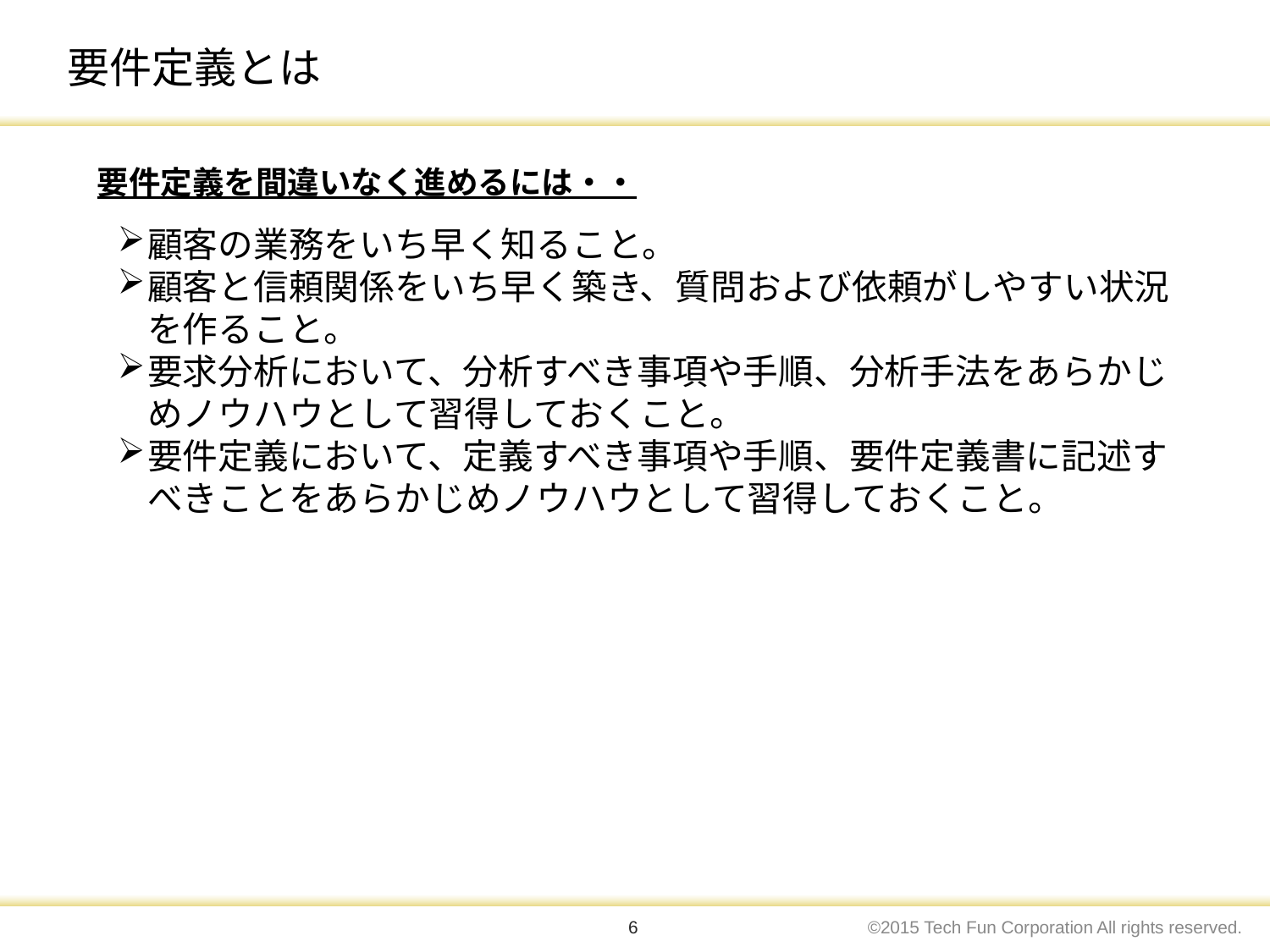

# 要件定義とは

要件定義を間違いなく進めるには・・
顧客の業務をいち早く知ること。
顧客と信頼関係をいち早く築き、質問および依頼がしやすい状況を作ること。
要求分析において、分析すべき事項や手順、分析手法をあらかじめノウハウとして習得しておくこと。
要件定義において、定義すべき事項や手順、要件定義書に記述すべきことをあらかじめノウハウとして習得しておくこと。
6
©2015 Tech Fun Corporation All rights reserved.